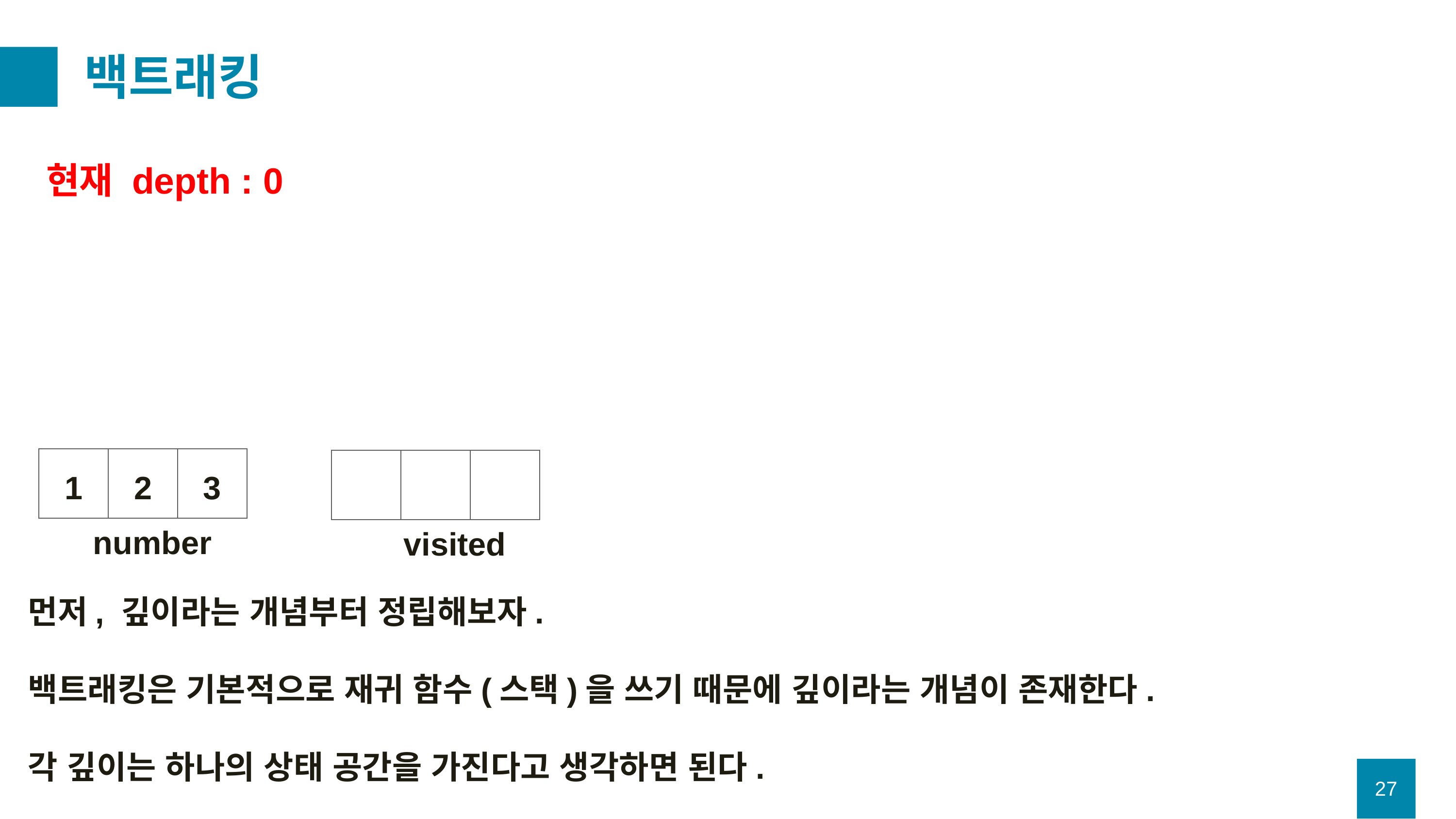

# 백트래킹
현재 depth : 0
| 1 | 2 | 3 |
| --- | --- | --- |
|  |  |  |
| --- | --- | --- |
number
visited
먼저, 깊이라는 개념부터 정립해보자.

백트래킹은 기본적으로 재귀 함수(스택)을 쓰기 때문에 깊이라는 개념이 존재한다.

각 깊이는 하나의 상태 공간을 가진다고 생각하면 된다.
27